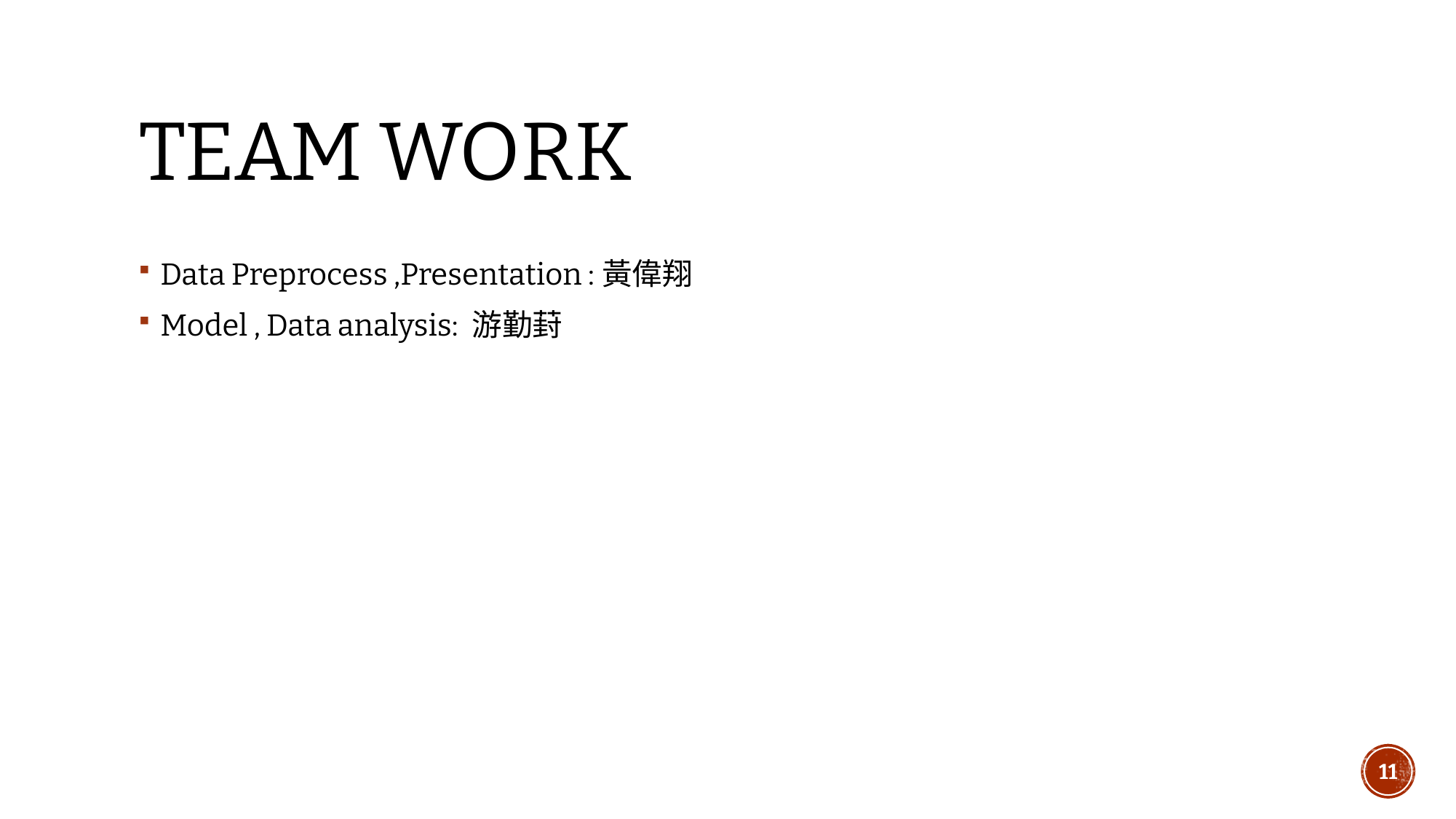

# Team work
Data Preprocess ,Presentation :黃偉翔
Model , Data analysis: 游勤葑

11